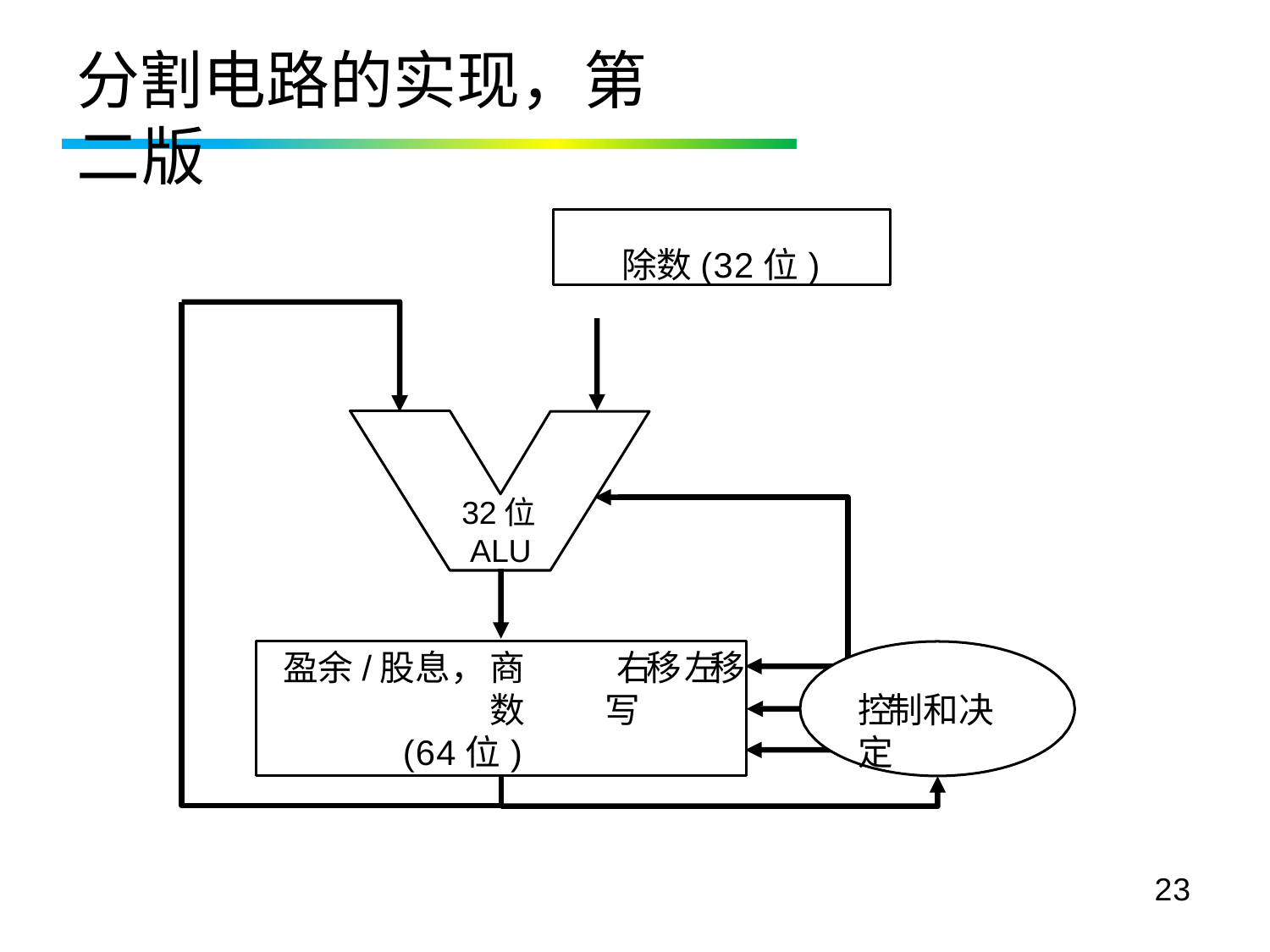

# 分割电路的实现，第二版
除数(32位)

32位ALU

盈余/股息，商数
(64位)
右移 左移 写
控制和决定
23